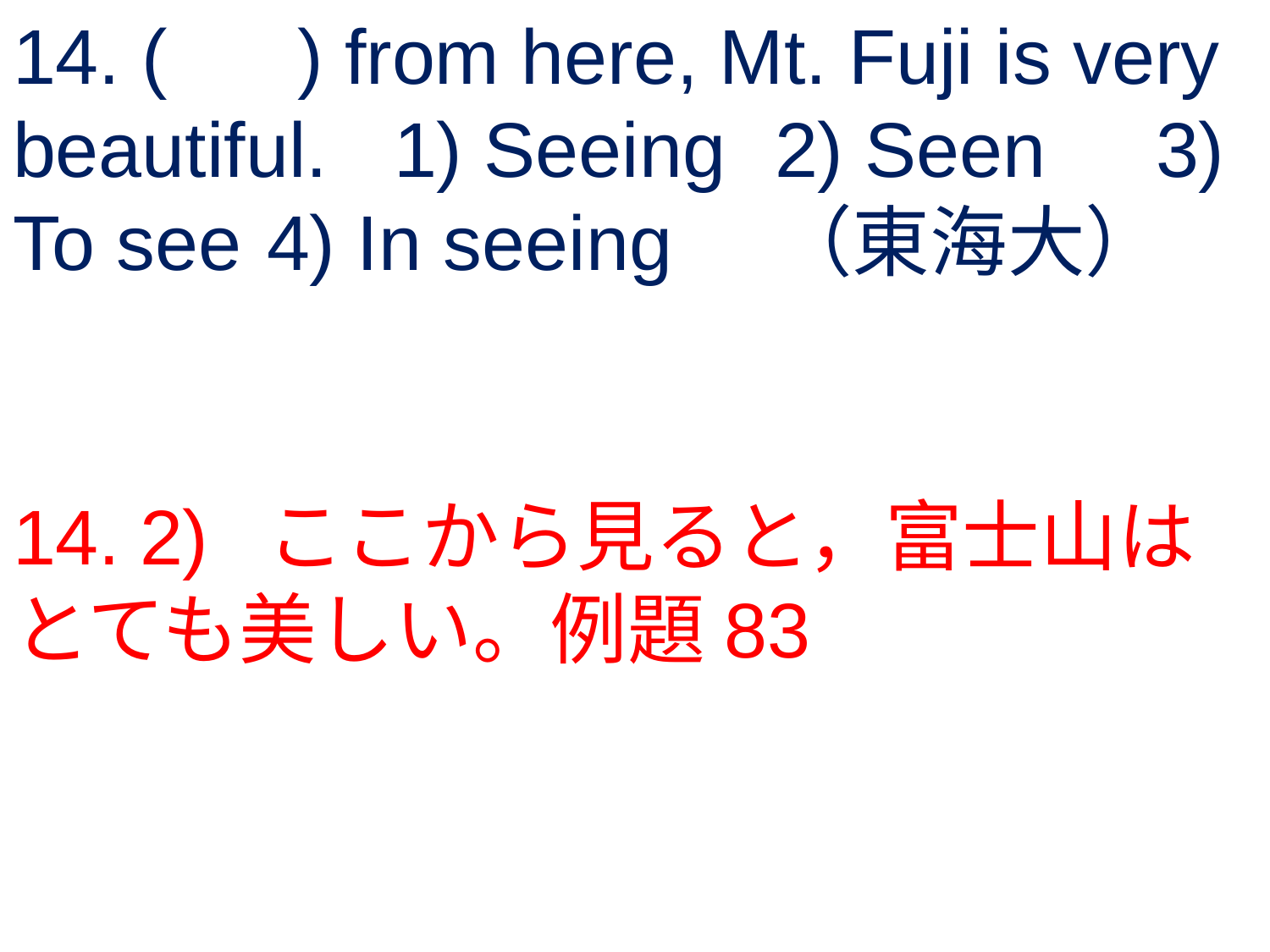

# 14. (      ) from here, Mt. Fuji is very beautiful.	1) Seeing	2) Seen	3) To see	4) In seeing	（東海大）
14.	2) 	ここから見ると，富士山はとても美しい。例題83